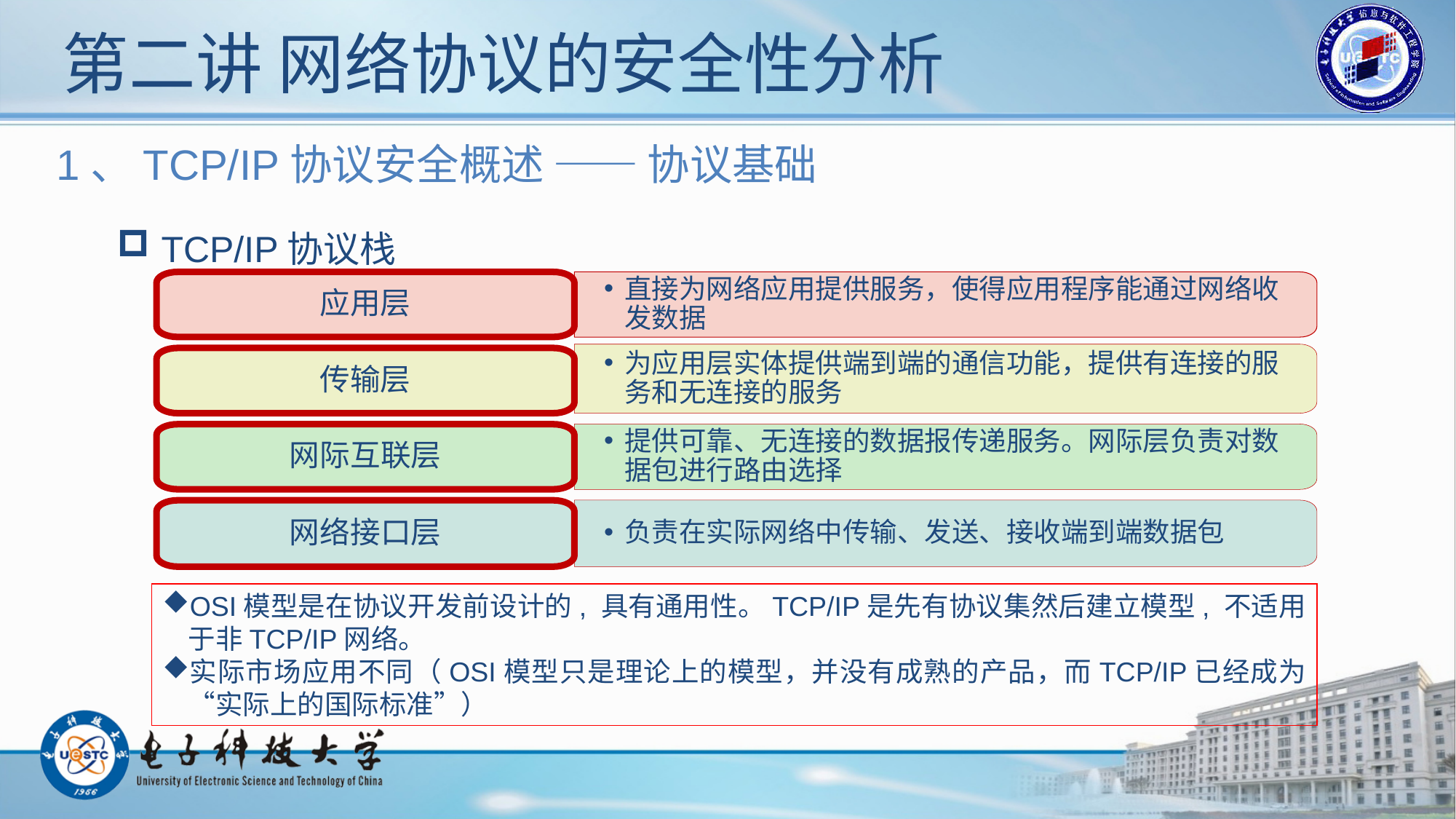

# 第二讲 网络协议的安全性分析
1、TCP/IP协议安全概述 —— 协议基础
 TCP/IP协议栈
应用层
直接为网络应用提供服务，使得应用程序能通过网络收发数据
为应用层实体提供端到端的通信功能，提供有连接的服务和无连接的服务
传输层
提供可靠、无连接的数据报传递服务。网际层负责对数据包进行路由选择
网际互联层
负责在实际网络中传输、发送、接收端到端数据包
网络接口层
OSI模型是在协议开发前设计的, 具有通用性。TCP/IP是先有协议集然后建立模型, 不适用于非TCP/IP网络。
实际市场应用不同（OSI模型只是理论上的模型，并没有成熟的产品，而TCP/IP已经成为“实际上的国际标准”）